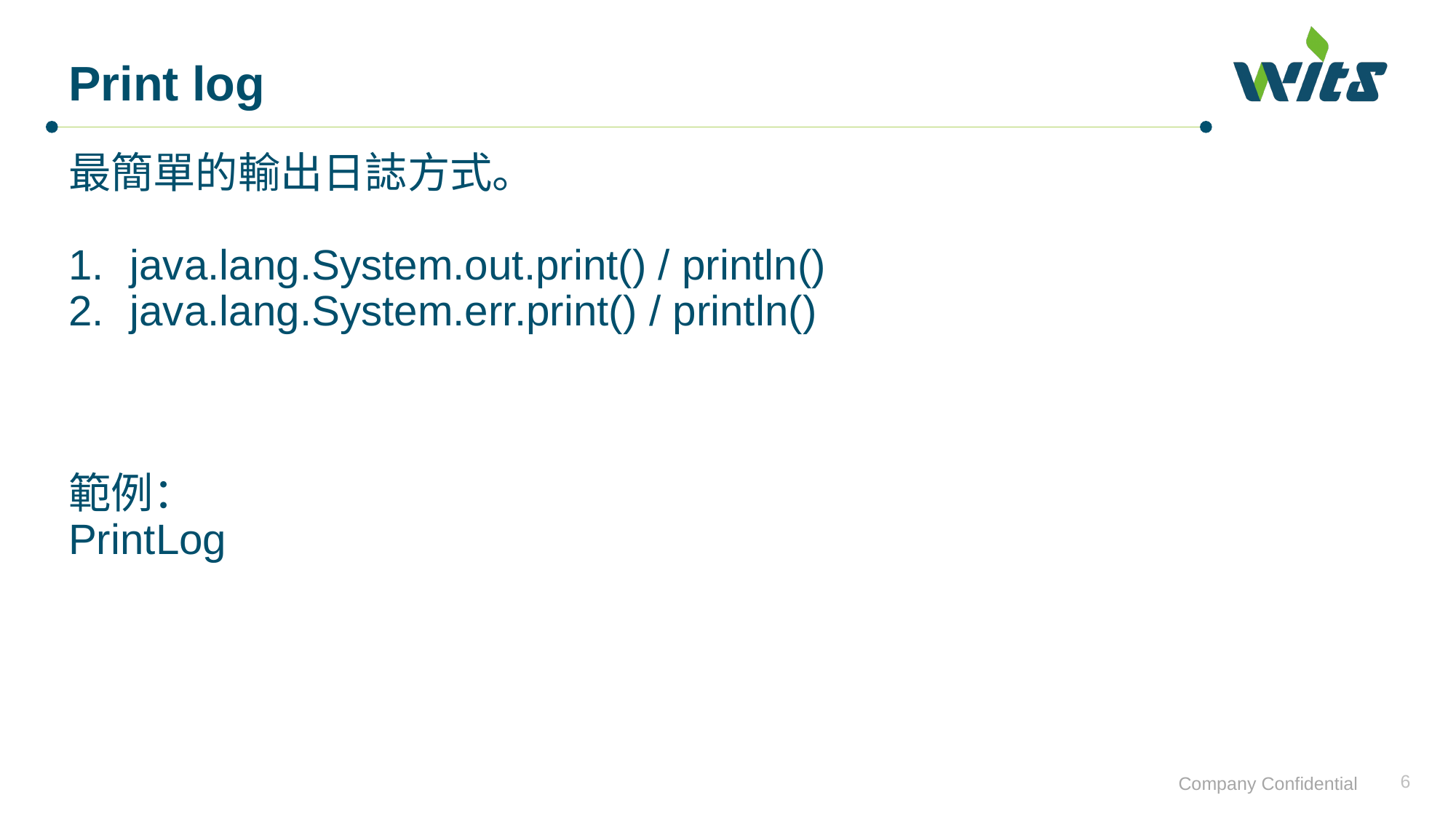

# Print log
最簡單的輸出日誌方式。

java.lang.System.out.print() / println()
java.lang.System.err.print() / println()

範例：
PrintLog
6